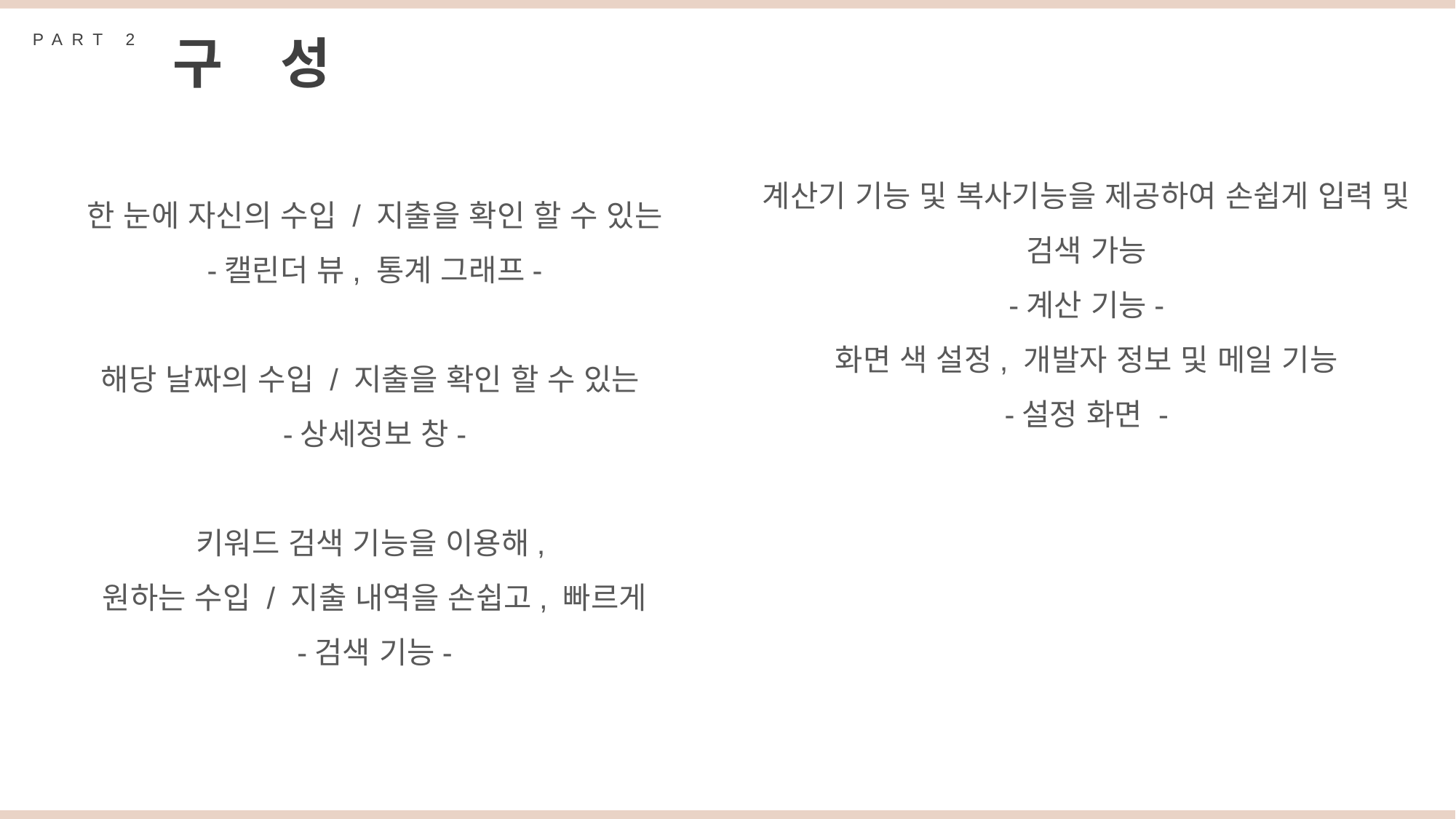

PART 2
구  성

계산기 기능 및 복사기능을 제공하여 손쉽게 입력 및 검색 가능
-계산 기능-
화면 색 설정, 개발자 정보 및 메일 기능
-설정 화면 -

한 눈에 자신의 수입 / 지출을 확인 할 수 있는
-캘린더 뷰, 통계 그래프-

해당 날짜의 수입 / 지출을 확인 할 수 있는
-상세정보 창-

키워드 검색 기능을 이용해,
원하는 수입 / 지출 내역을 손쉽고, 빠르게
-검색 기능-